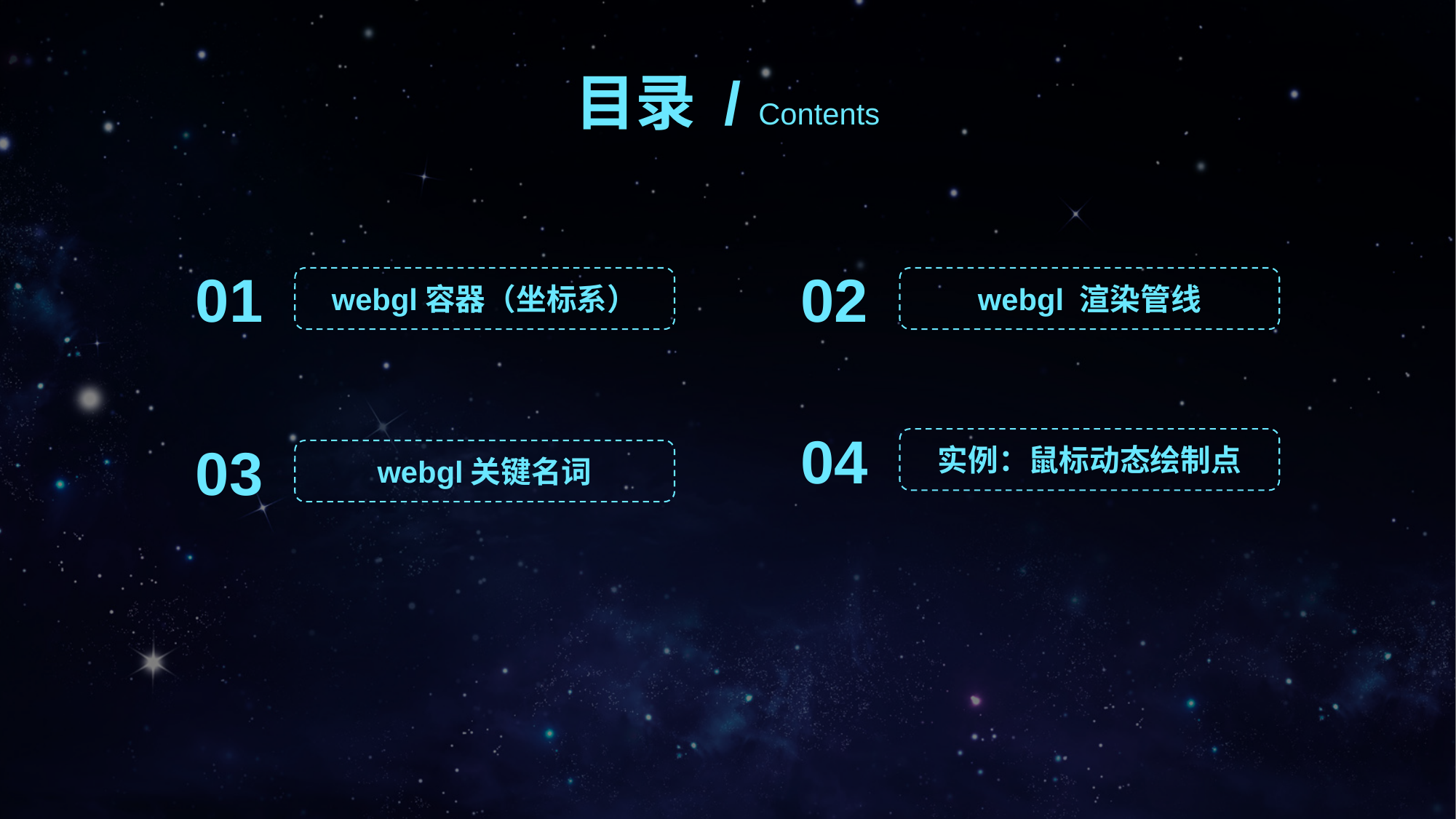

目录 / Contents
01
02
webgl容器（坐标系）
webgl 渲染管线
04
03
实例：鼠标动态绘制点
webgl关键名词